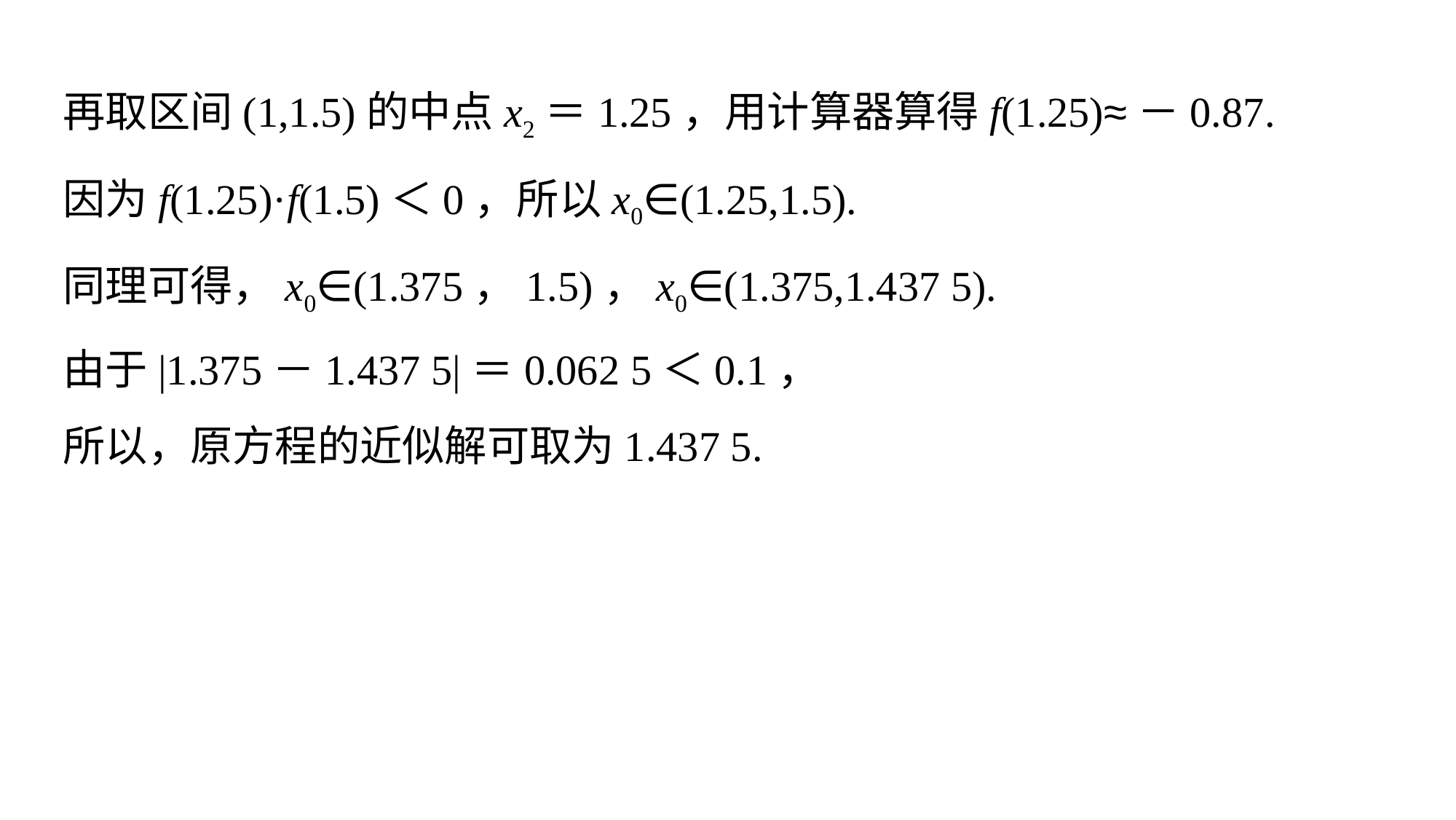

再取区间(1,1.5)的中点x2＝1.25，用计算器算得f(1.25)≈－0.87.
因为f(1.25)·f(1.5)＜0，所以x0∈(1.25,1.5).
同理可得，x0∈(1.375，1.5)，x0∈(1.375,1.437 5).
由于|1.375－1.437 5|＝0.062 5＜0.1，
所以，原方程的近似解可取为1.437 5.